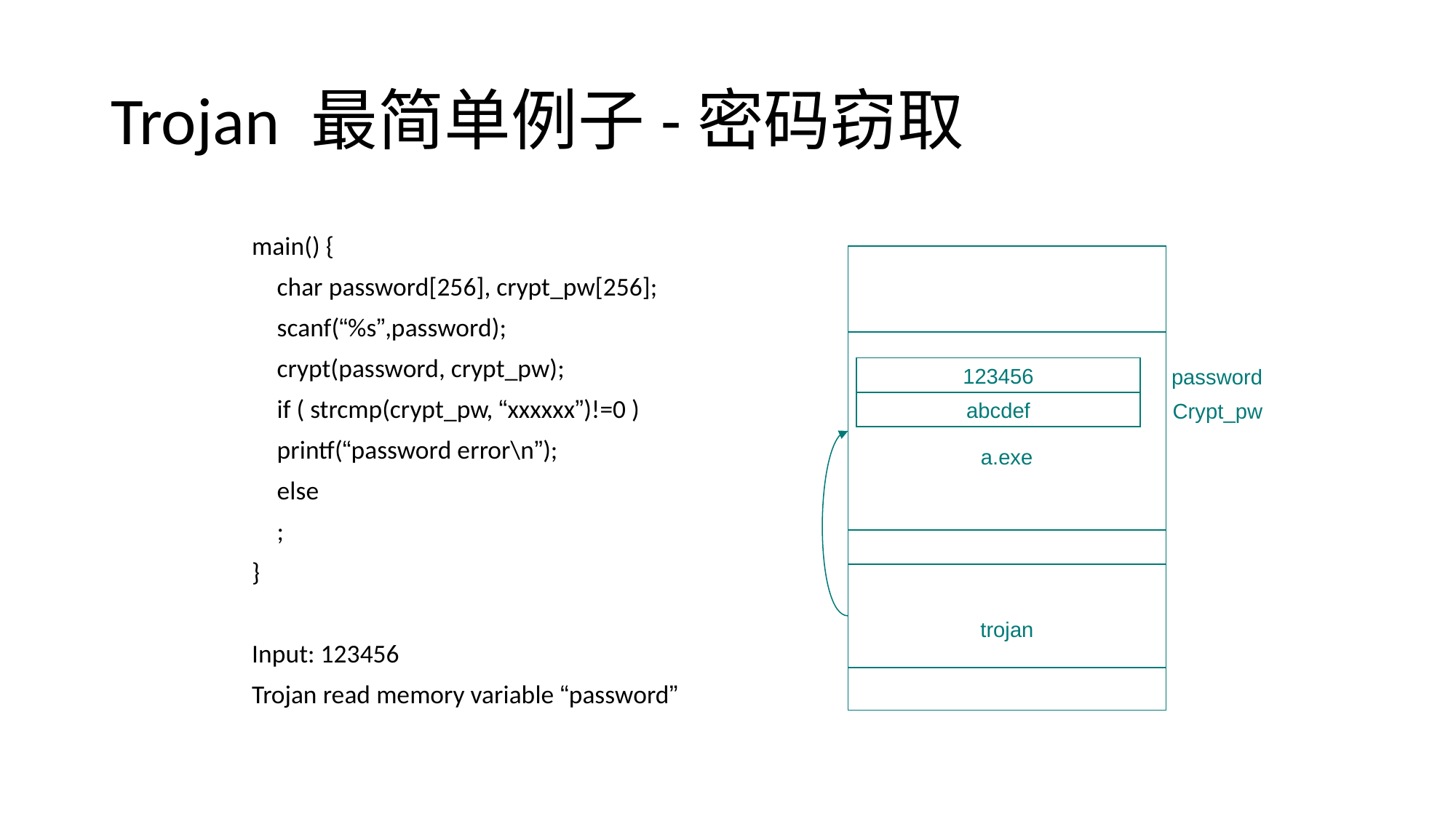

Trojan 最简单例子-密码窃取
main() {
	char password[256], crypt_pw[256];
	scanf(“%s”,password);
	crypt(password, crypt_pw);
	if ( strcmp(crypt_pw, “xxxxxx”)!=0 )
		printf(“password error\n”);
	else
		;
}

Input: 123456
Trojan read memory variable “password”

a.exe
password
123456
Crypt_pw
abcdef

trojan